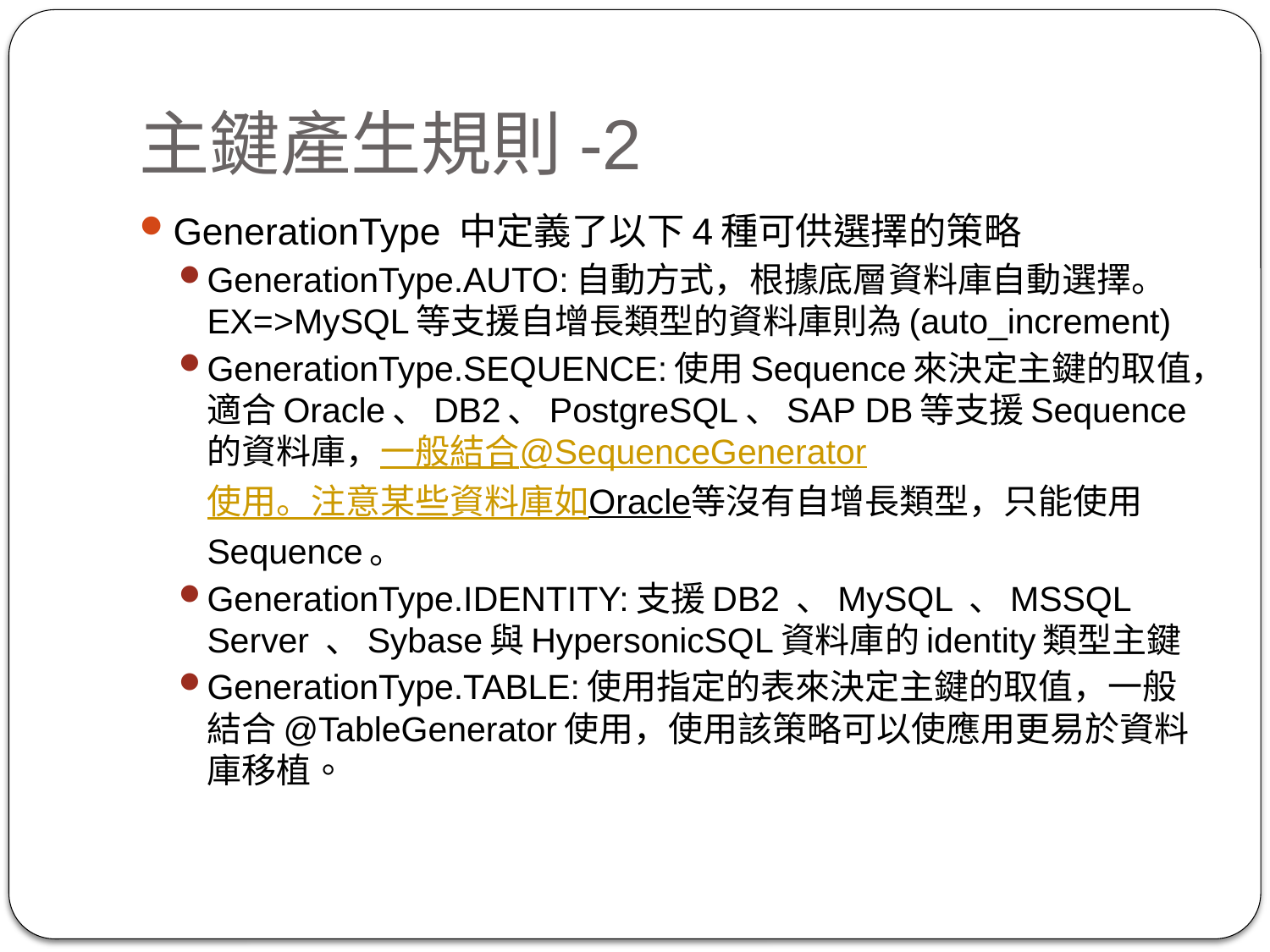

# 主鍵產生規則-2
GenerationType 中定義了以下4種可供選擇的策略
GenerationType.AUTO:自動方式，根據底層資料庫自動選擇。EX=>MySQL等支援自增長類型的資料庫則為(auto_increment)
GenerationType.SEQUENCE:使用Sequence來決定主鍵的取值，適合Oracle、DB2、PostgreSQL、SAP DB等支援Sequence的資料庫，一般結合@SequenceGenerator使用。注意某些資料庫如Oracle等沒有自增長類型，只能使用Sequence。
GenerationType.IDENTITY:支援DB2 、MySQL 、MSSQL Server 、Sybase與HypersonicSQL資料庫的identity類型主鍵
GenerationType.TABLE:使用指定的表來決定主鍵的取值，一般結合@TableGenerator使用，使用該策略可以使應用更易於資料庫移植。